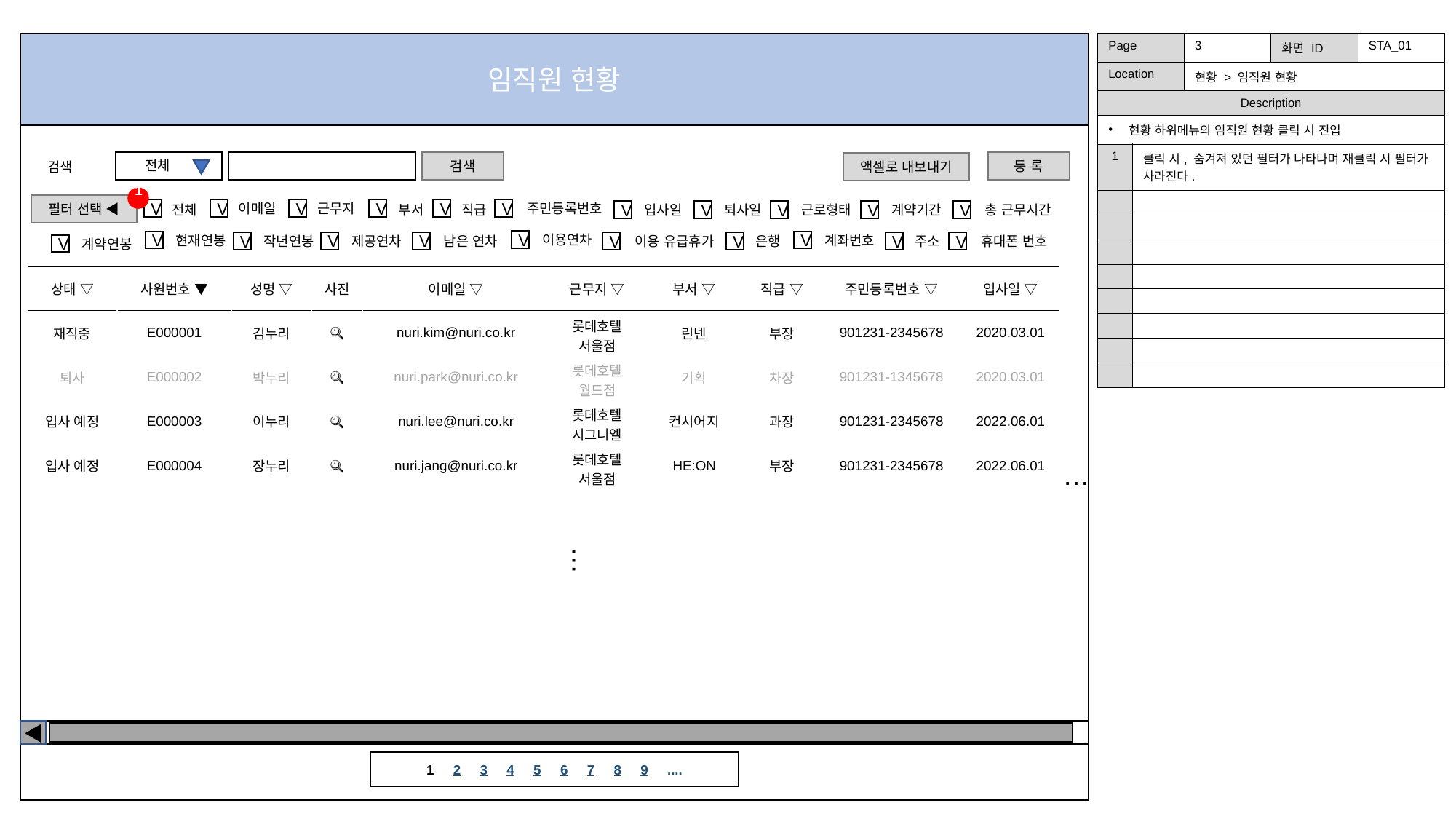

임직원 현황
| Page |  | 3 | 화면 ID | STA\_01 |
| --- | --- | --- | --- | --- |
| Location |  | 현황 > 임직원 현황 |  |  |
| Description |  |  |  |  |
| 현황 하위메뉴의 임직원 현황 클릭 시 진입 |  |  |  |  |
| 1 | 클릭 시, 숨겨져 있던 필터가 나타나며 재클릭 시 필터가 사라진다. |  |  |  |
|  |  |  |  |  |
|  |  |  |  |  |
|  |  |  |  |  |
|  |  |  |  |  |
|  |  |  |  |  |
|  |  |  |  |  |
|  |  |  |  |  |
|  |  |  |  |  |

검색
등 록
    전체

검색
액셀로 내보내기

1
이메일
근무지
주민등록번호
필터 선택 ◀
직급
입사일
계약기간
총 근무시간
퇴사일
근로형태
전체
부서
V
V
V
V
V
V
V
V
V
V
V
이용연차
계좌번호
현재연봉
제공연차
남은 연차
작년연봉
이용 유급휴가
은행
주소
휴대폰 번호
계약연봉
V
V
V
V
V
V
V
V
V
V
V
| 상태 ▽ | 사원번호 ▼ | 성명 ▽ | 사진 | 이메일 ▽ | 근무지 ▽ | 부서 ▽ | 직급 ▽ | 주민등록번호 ▽ | 입사일 ▽ |
| --- | --- | --- | --- | --- | --- | --- | --- | --- | --- |
| 재직중 | E000001 | 김누리 | 🔍 | nuri.kim@nuri.co.kr | 롯데호텔 서울점 | 린넨 | 부장 | 901231-2345678 | 2020.03.01 |
| 퇴사 | E000002 | 박누리 | 🔍 | nuri.park@nuri.co.kr | 롯데호텔 월드점 | 기획 | 차장 | 901231-1345678 | 2020.03.01 |
| 입사 예정 | E000003 | 이누리 | 🔍 | nuri.lee@nuri.co.kr | 롯데호텔 시그니엘 | 컨시어지 | 과장 | 901231-2345678 | 2022.06.01 |
| 입사 예정 | E000004 | 장누리 | 🔍 | nuri.jang@nuri.co.kr | 롯데호텔 서울점 | HE:ON | 부장 | 901231-2345678 | 2022.06.01 |
|  |  |  |  |  |  |  |  |  |  |
|  |  |  |  |  |  |  |  |  |  |
|  |  |  |  |  |  |  |  |  |  |
|  |  |  |  |  |  |  |  |  |  |
|  |  |  |  |  |  |  |  |  |  |
…
…
…

1     2     3     4     5     6     7     8     9     ....